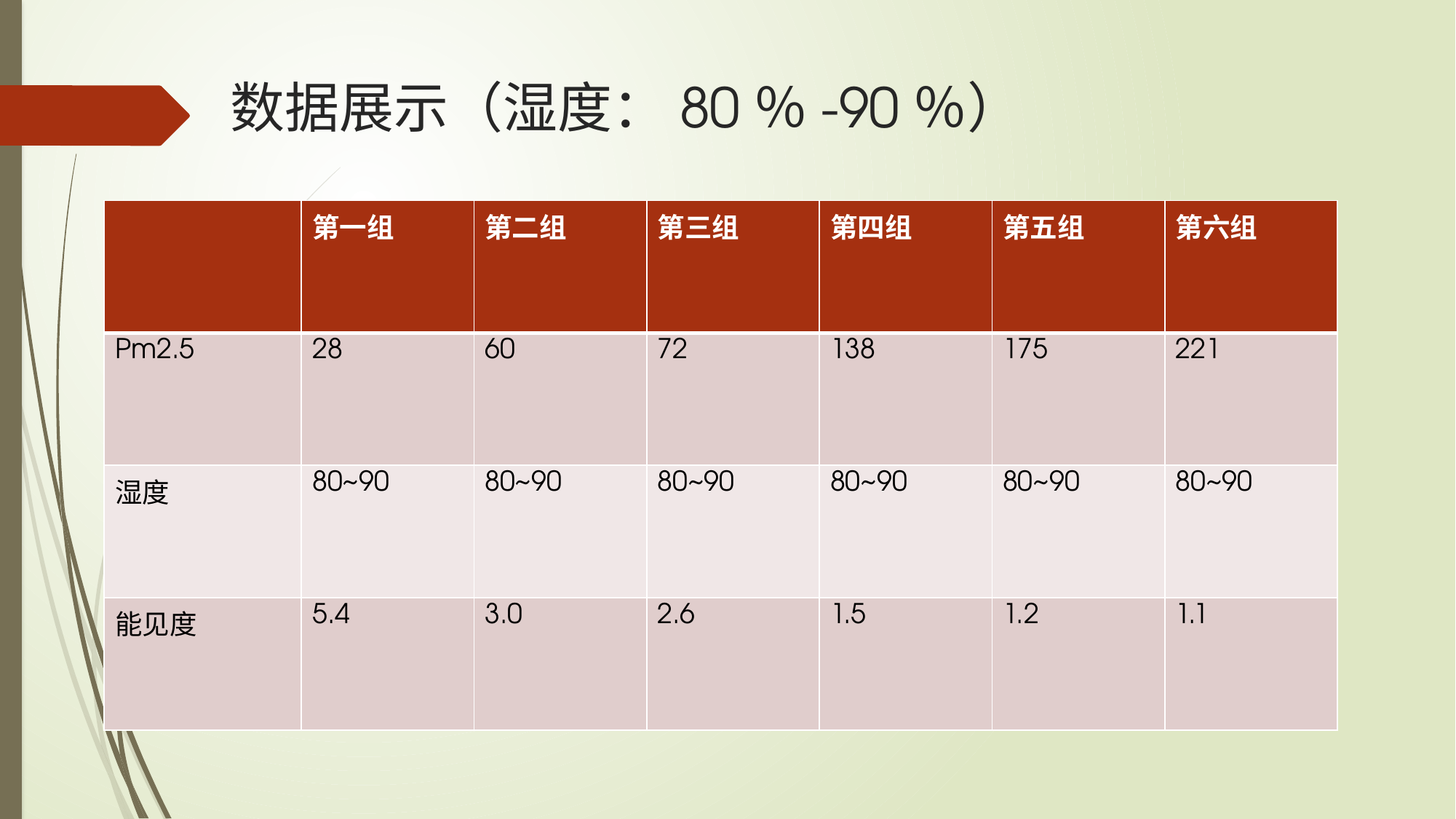

# 数据展示（湿度：80％-90％）
|  | 第一组 | 第二组 | 第三组 | 第四组 | 第五组 | 第六组 |
| --- | --- | --- | --- | --- | --- | --- |
| Pm2.5 | 28 | 60 | 72 | 138 | 175 | 221 |
| 湿度 | 80~90 | 80~90 | 80~90 | 80~90 | 80~90 | 80~90 |
| 能见度 | 5.4 | 3.0 | 2.6 | 1.5 | 1.2 | 1.1 |